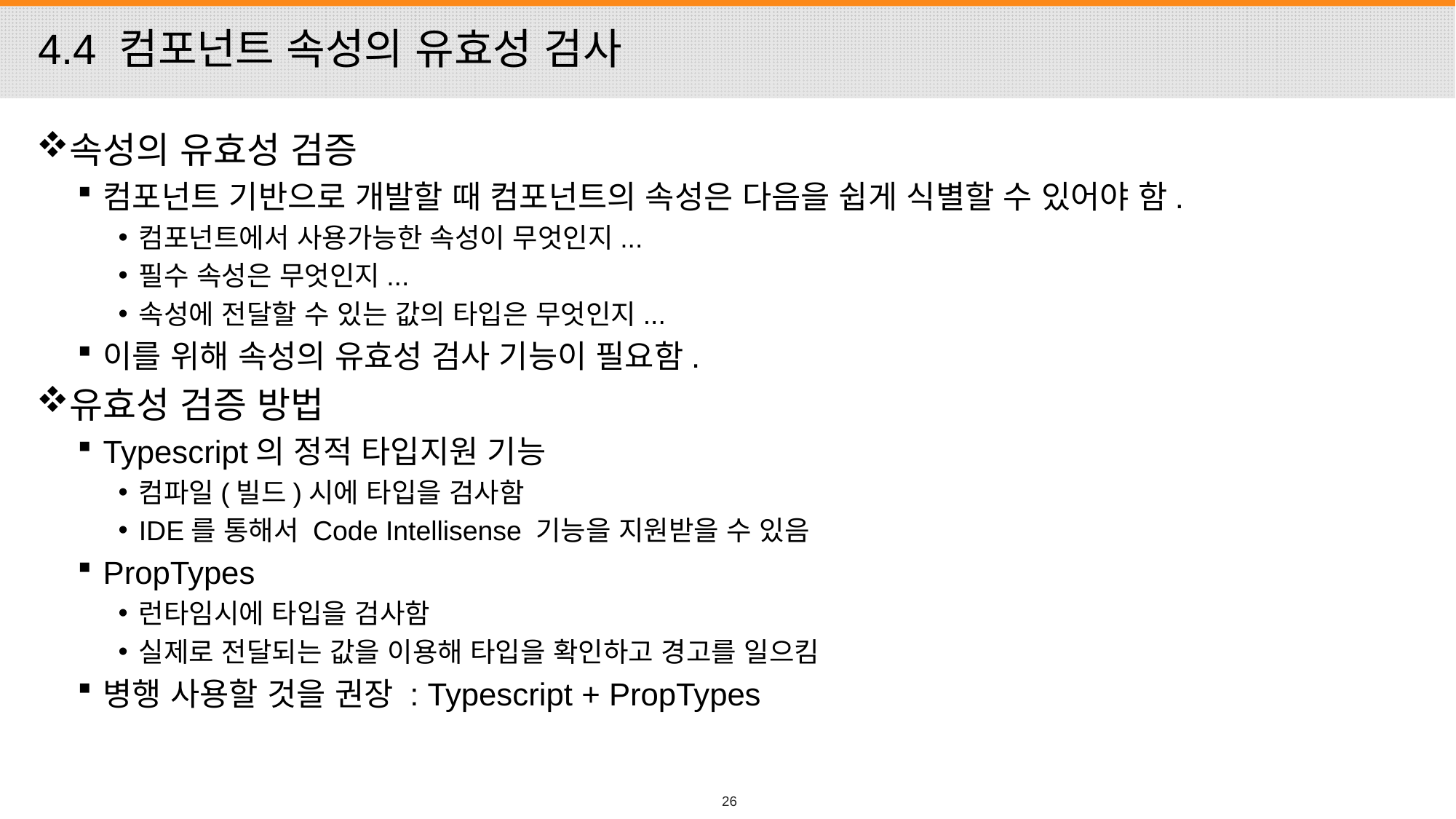

# 4.4 컴포넌트 속성의 유효성 검사
속성의 유효성 검증
컴포넌트 기반으로 개발할 때 컴포넌트의 속성은 다음을 쉽게 식별할 수 있어야 함.
컴포넌트에서 사용가능한 속성이 무엇인지...
필수 속성은 무엇인지...
속성에 전달할 수 있는 값의 타입은 무엇인지...
이를 위해 속성의 유효성 검사 기능이 필요함.
유효성 검증 방법
Typescript의 정적 타입지원 기능
컴파일(빌드)시에 타입을 검사함
IDE를 통해서 Code Intellisense 기능을 지원받을 수 있음
PropTypes
런타임시에 타입을 검사함
실제로 전달되는 값을 이용해 타입을 확인하고 경고를 일으킴
병행 사용할 것을 권장 : Typescript + PropTypes